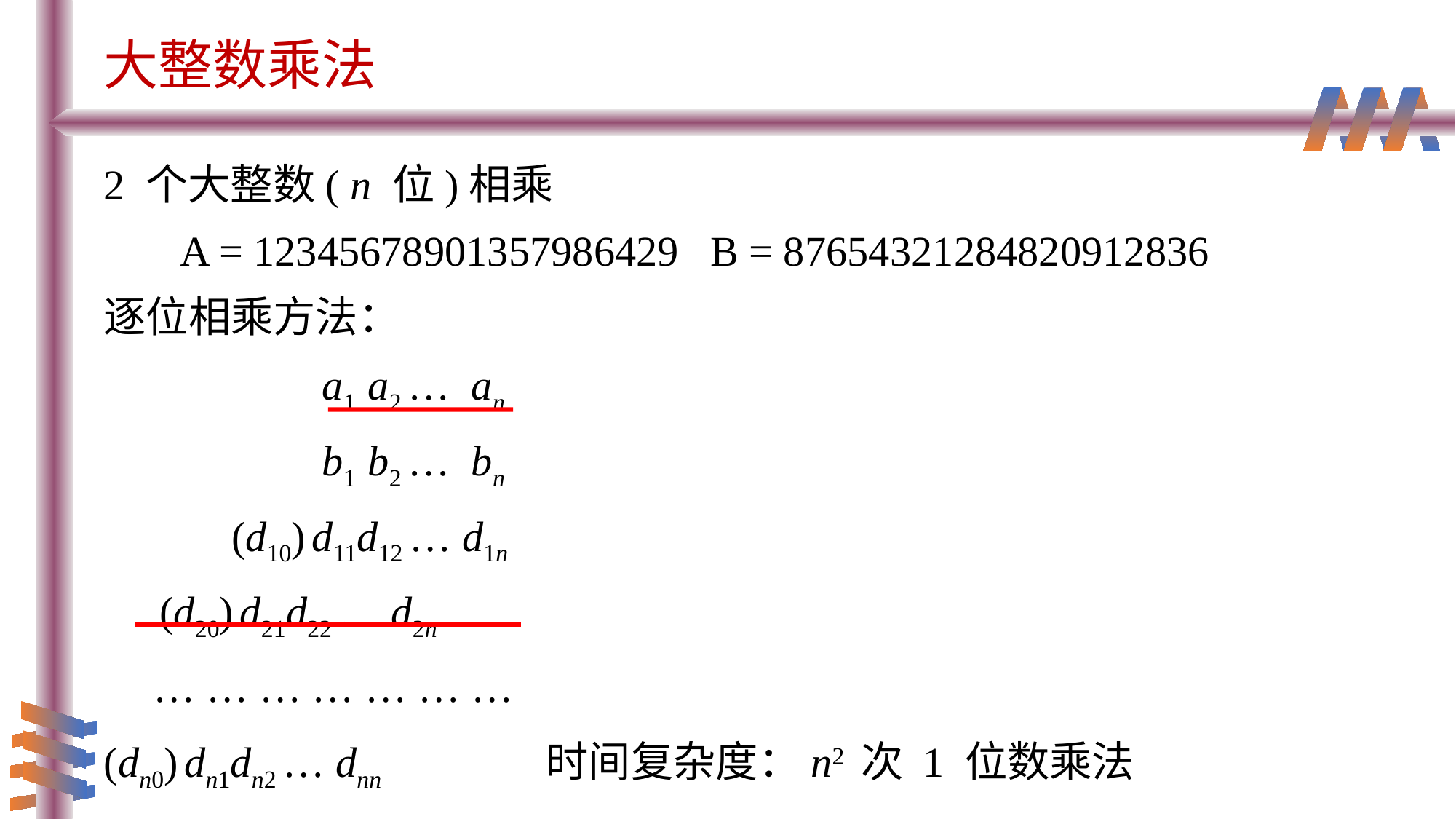

# 大整数乘法
2 个大整数( n 位)相乘
       A = 12345678901357986429   B = 87654321284820912836
逐位相乘方法：
		a1  a2 …  an
               		b1  b2 …  bn
 	   (d10) d11d12 … d1n
         (d20) d21d22 … d2n
        … … … … … … …
(dn0) dn1dn2 … dnn                         时间复杂度：n2 次 1 位数乘法